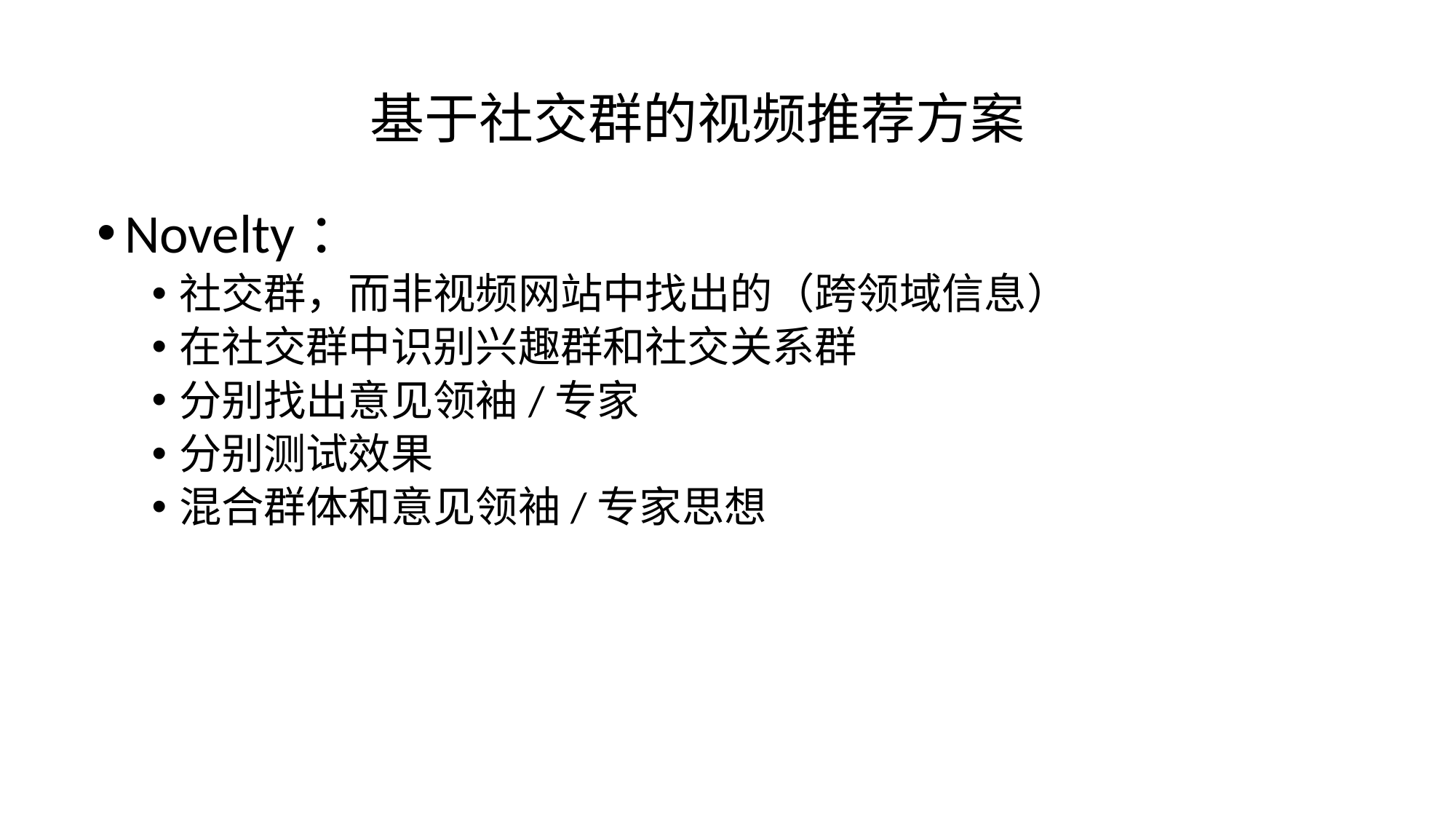

# 基于社交群的视频推荐方案
Novelty：
社交群，而非视频网站中找出的（跨领域信息）
在社交群中识别兴趣群和社交关系群
分别找出意见领袖/专家
分别测试效果
混合群体和意见领袖/专家思想